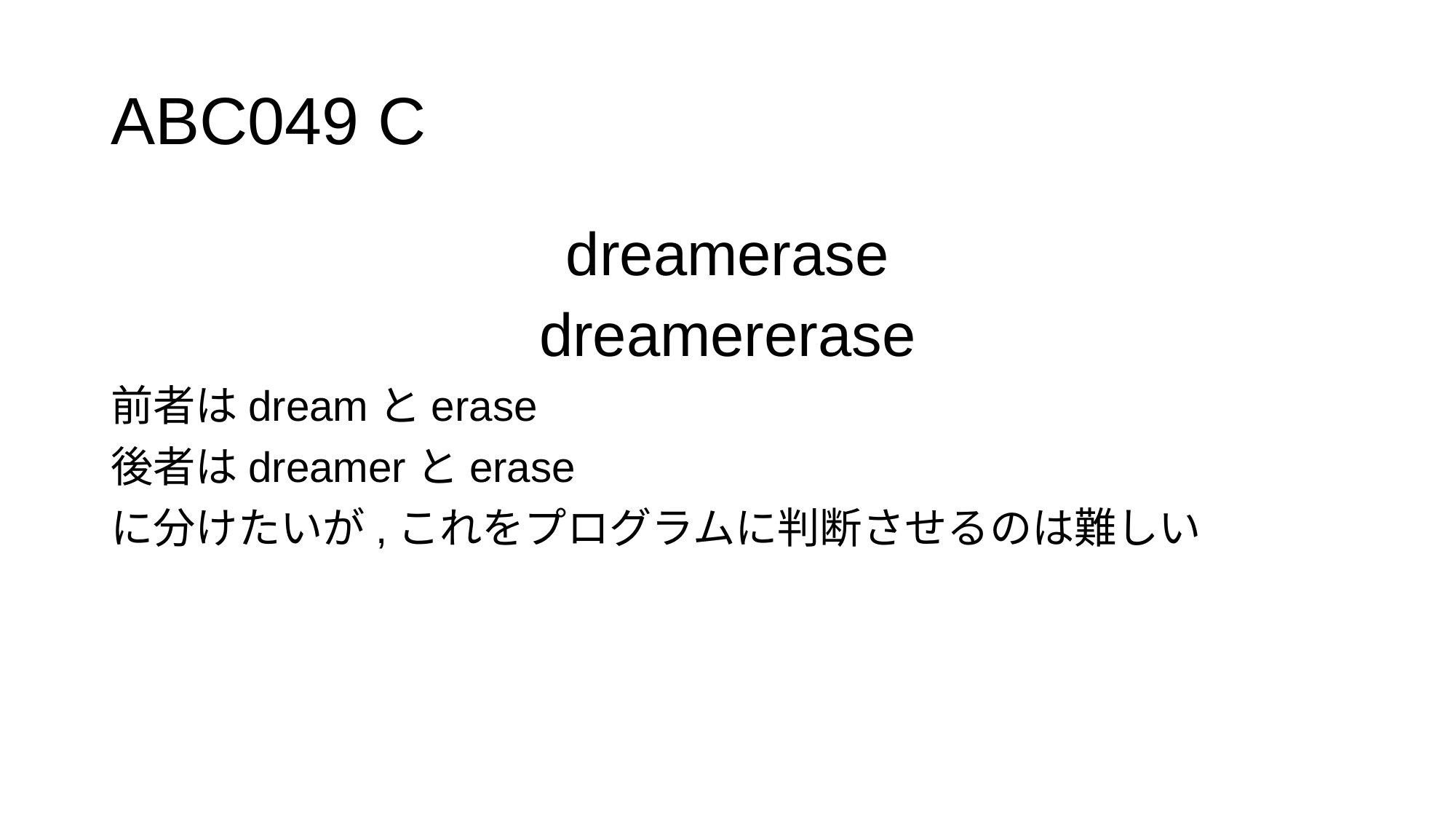

# ABC049 C
dreamerase
dreamererase
前者はdreamとerase
後者はdreamerとerase
に分けたいが,これをプログラムに判断させるのは難しい